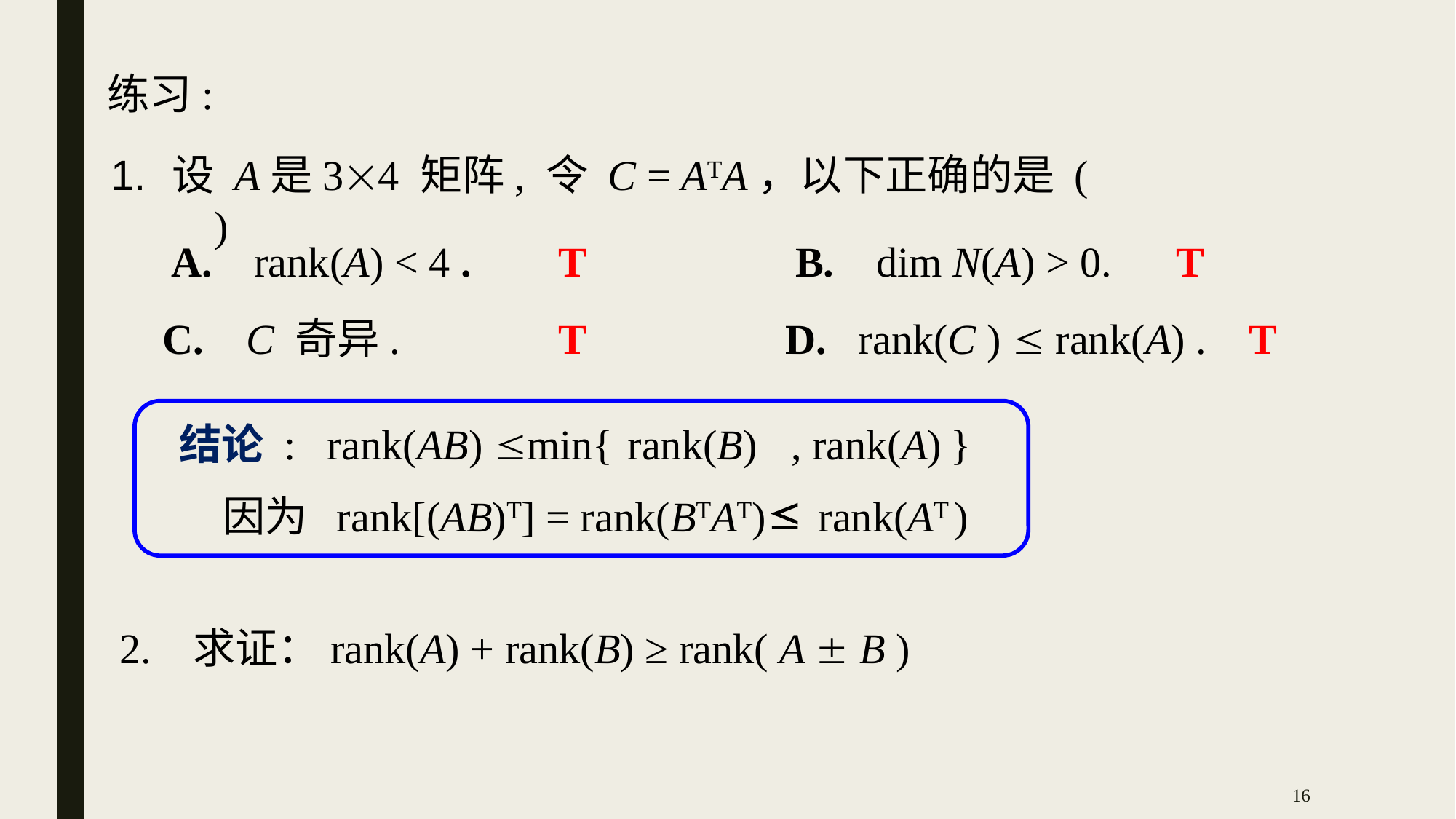

练习:
设 A是3×4 矩阵, 令 C = ATA，以下正确的是 (      )
A.    rank(A) < 4 .
T
B.    dim N(A) > 0.
T
C.    C 奇异.
T
D.   rank(C ) ≤ rank(A) .
T

结论 :   rank(AB) ≤
min{                                }
rank(B)
, rank(A)
≤
因为  rank[(AB)T] = rank(BTAT)
rank(AT )
2.   求证：rank(A) + rank(B) ≥ rank( A ± B )
16